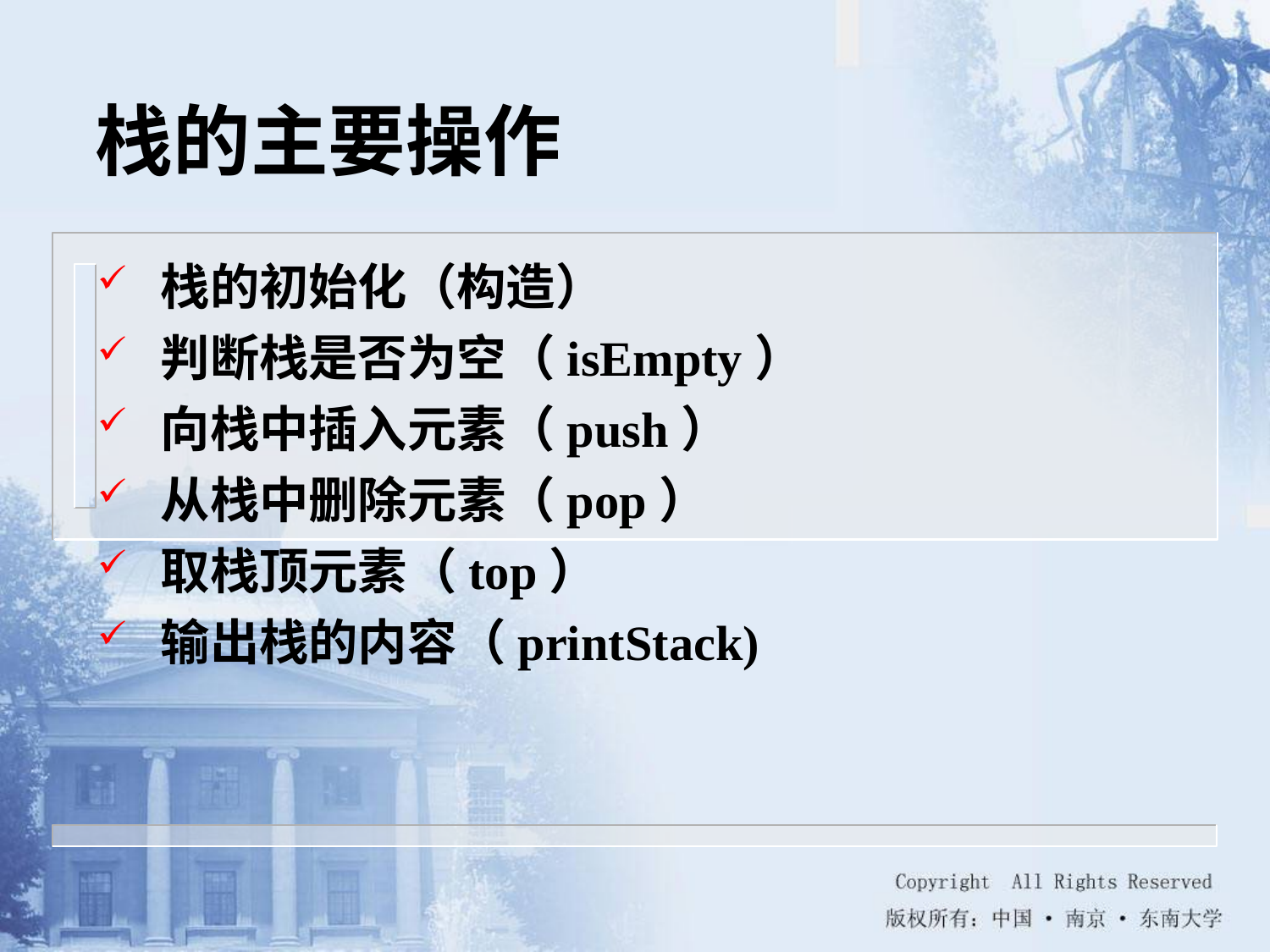

栈的主要操作
栈的初始化（构造）
判断栈是否为空（isEmpty）
向栈中插入元素（push）
从栈中删除元素（pop）
取栈顶元素（top）
输出栈的内容（printStack)